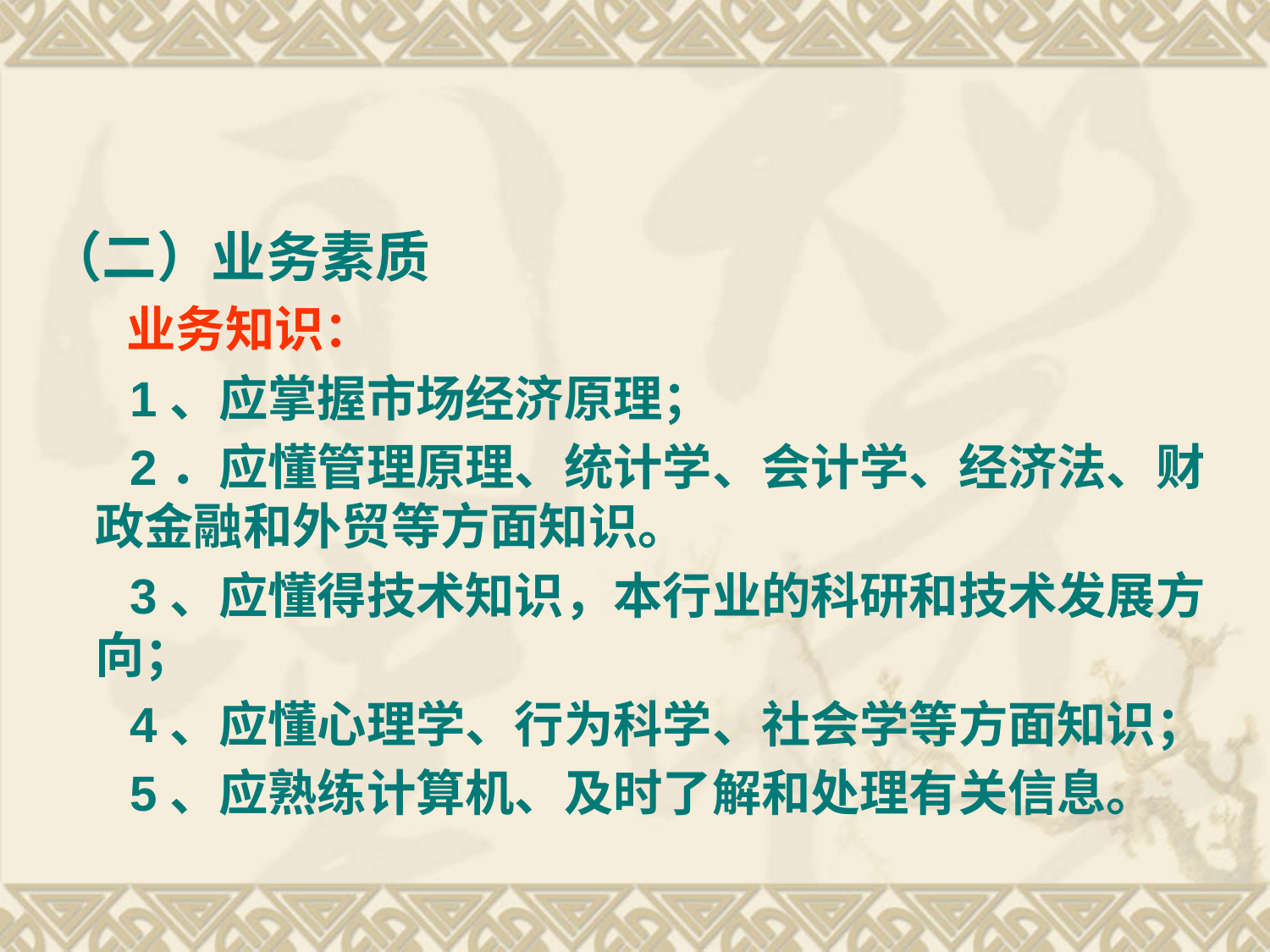

#
（二）业务素质
      业务知识：
      1、应掌握市场经济原理；
      2．应懂管理原理、统计学、会计学、经济法、财政金融和外贸等方面知识。
      3、应懂得技术知识，本行业的科研和技术发展方向；
      4、应懂心理学、行为科学、社会学等方面知识；
      5、应熟练计算机、及时了解和处理有关信息。